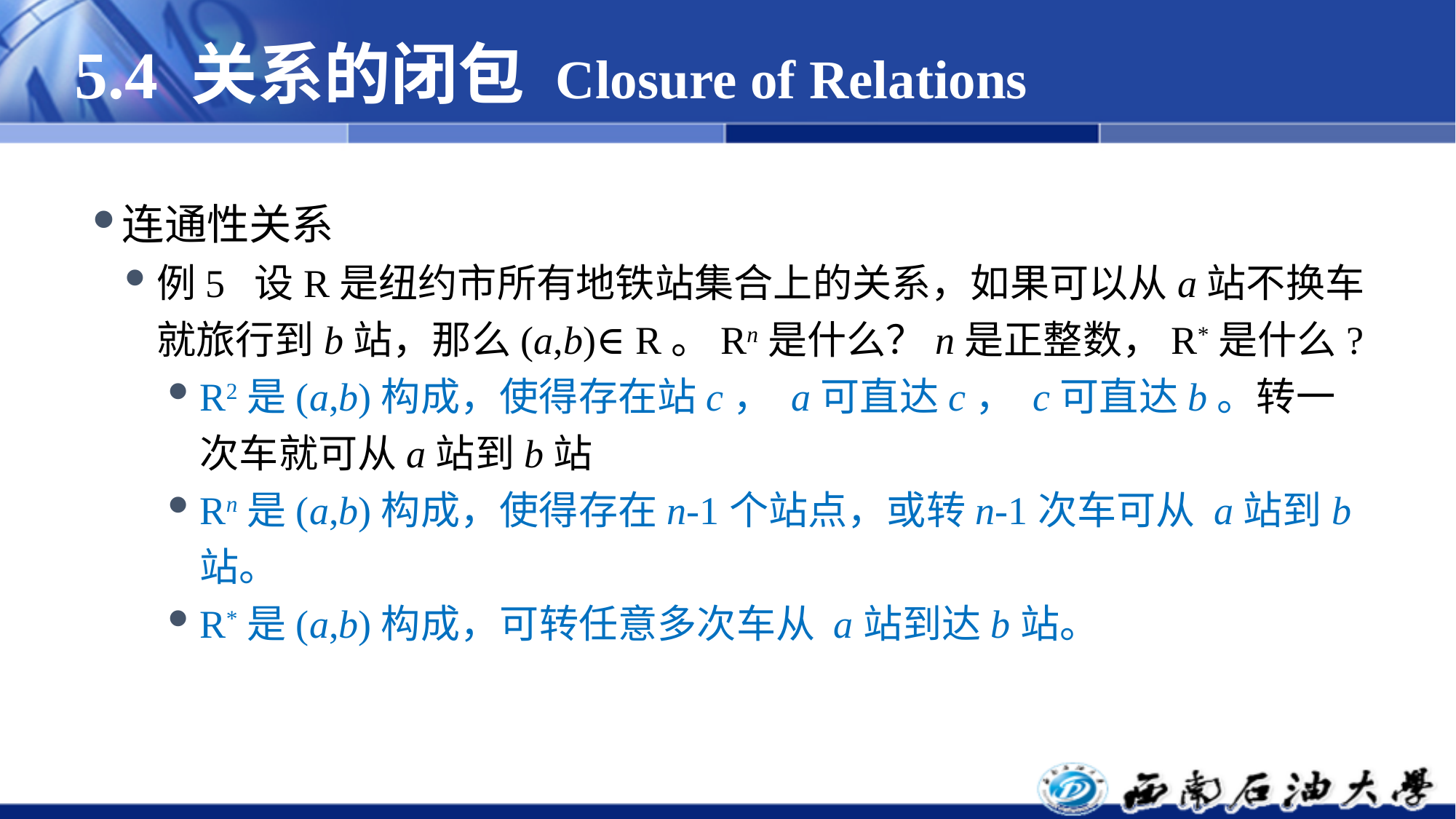

# 5.4 关系的闭包 Closure of Relations
连通性关系
例5  设R是纽约市所有地铁站集合上的关系，如果可以从a站不换车就旅行到b站，那么(a,b)∈R。Rn是什么？n是正整数，R*是什么?
R2是(a,b)构成，使得存在站c， a可直达c， c可直达b。转一次车就可从a站到b站
Rn是(a,b)构成，使得存在n-1个站点，或转n-1次车可从 a站到b站。
R*是(a,b)构成，可转任意多次车从 a站到达b站。